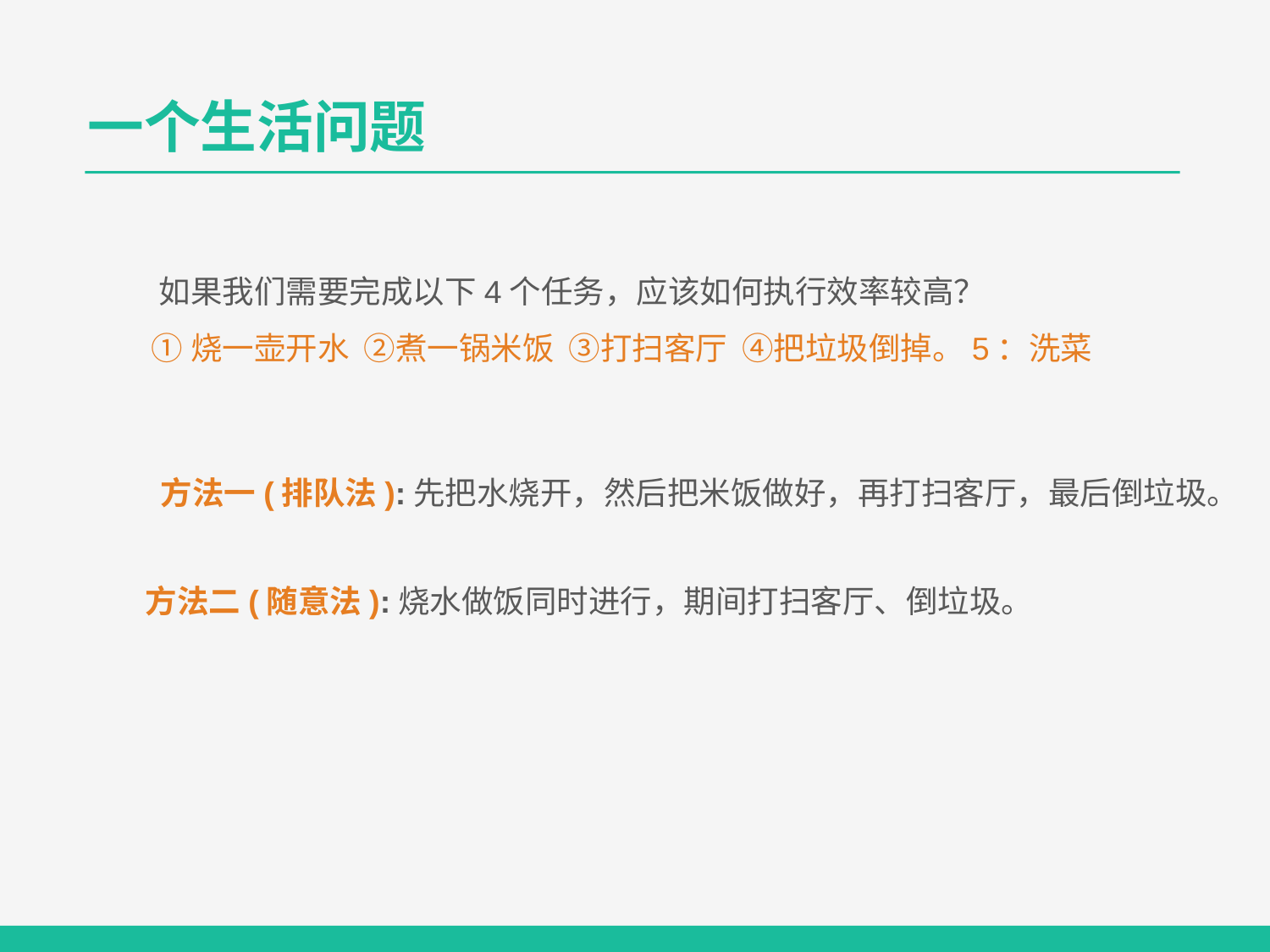

一个生活问题

       如果我们需要完成以下4个任务，应该如何执行效率较高？
       ①烧一壶开水  ②煮一锅米饭  ③打扫客厅  ④把垃圾倒掉。5：洗菜
       方法一(排队法):先把水烧开，然后把米饭做好，再打扫客厅，最后倒垃圾。
       方法二(随意法):烧水做饭同时进行，期间打扫客厅、倒垃圾。